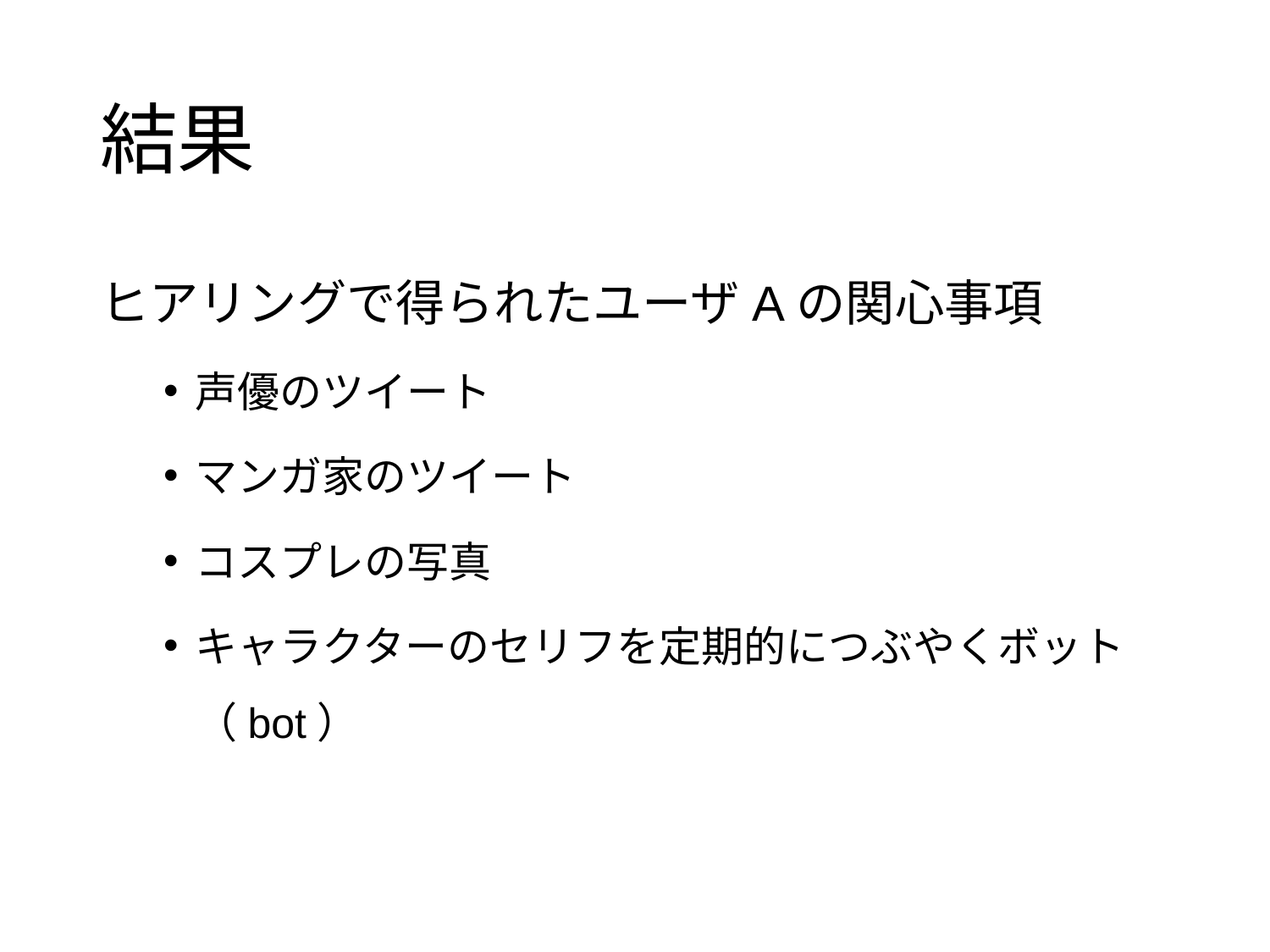

# 結果
ヒアリングで得られたユーザAの関心事項
声優のツイート
マンガ家のツイート
コスプレの写真
キャラクターのセリフを定期的につぶやくボット（bot）